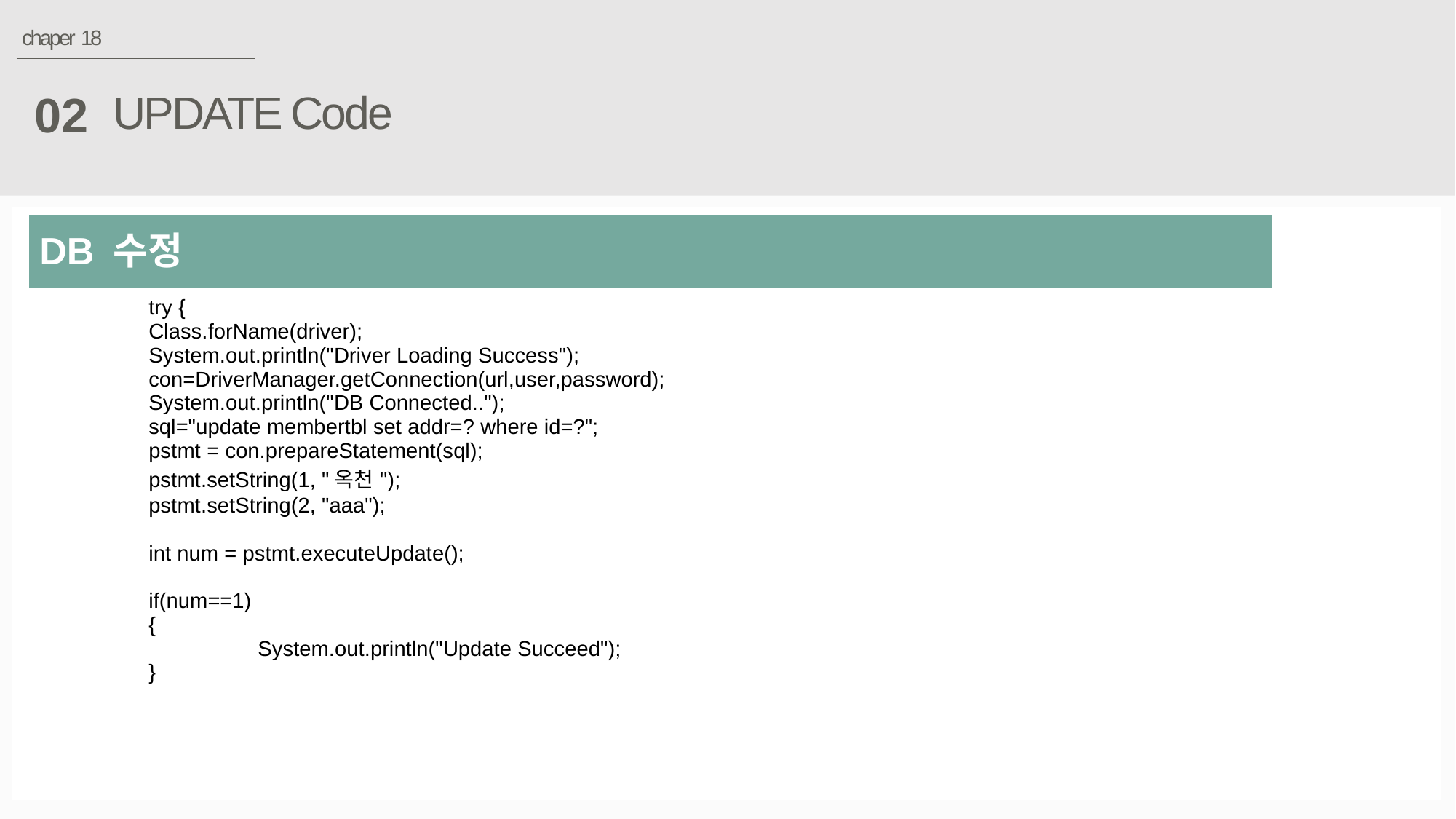

chaper  18
UPDATE Code
02

| DB 수정 |
| --- |
| try { Class.forName(driver); System.out.println("Driver Loading Success"); con=DriverManager.getConnection(url,user,password); System.out.println("DB Connected.."); sql="update membertbl set addr=? where id=?"; pstmt = con.prepareStatement(sql); pstmt.setString(1, "옥천"); pstmt.setString(2, "aaa"); int num = pstmt.executeUpdate(); if(num==1) { System.out.println("Update Succeed"); } |